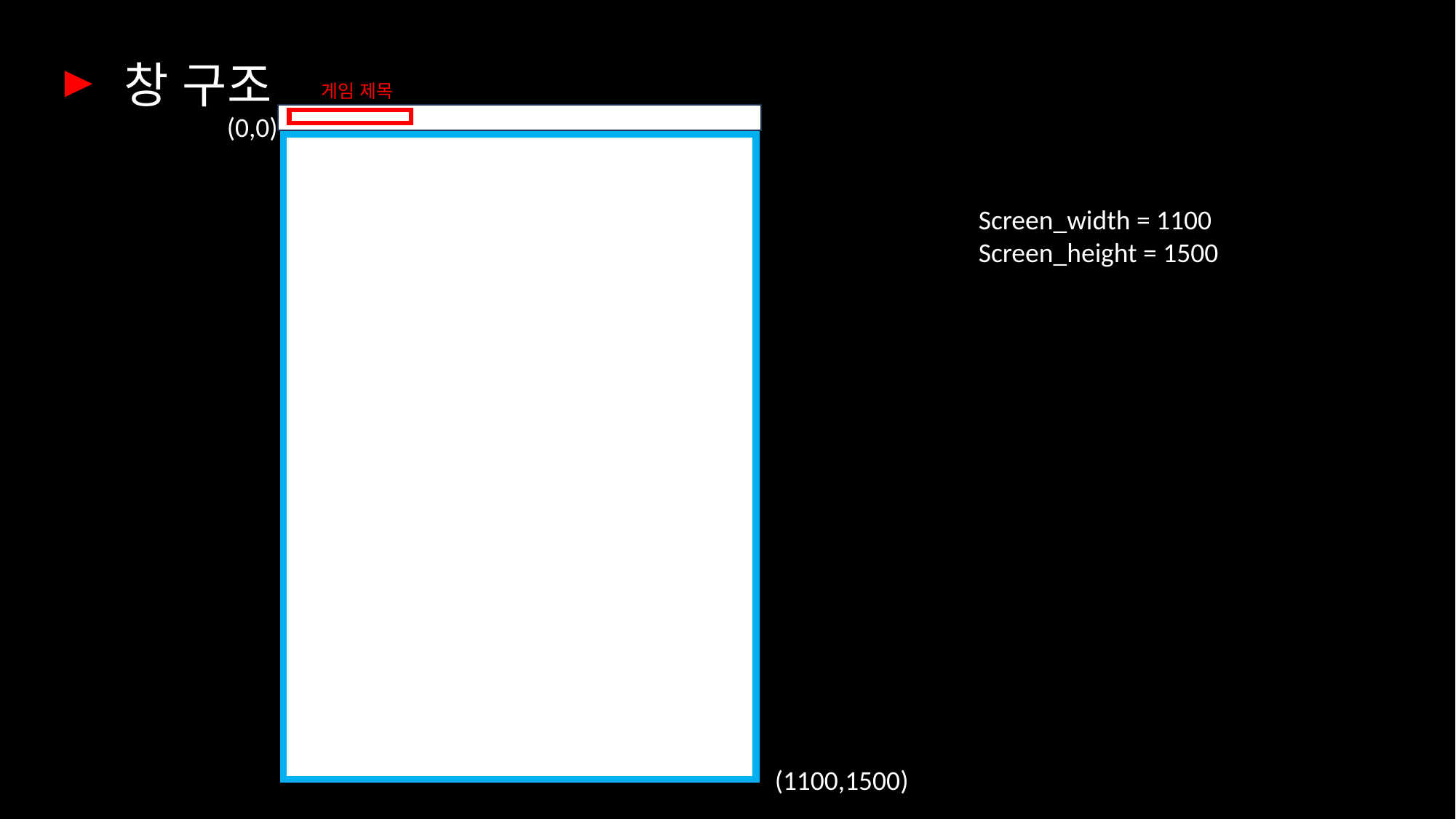

창 구조

게임 제목
(0,0)

Screen_width = 1100
Screen_height = 1500
(1100,1500)